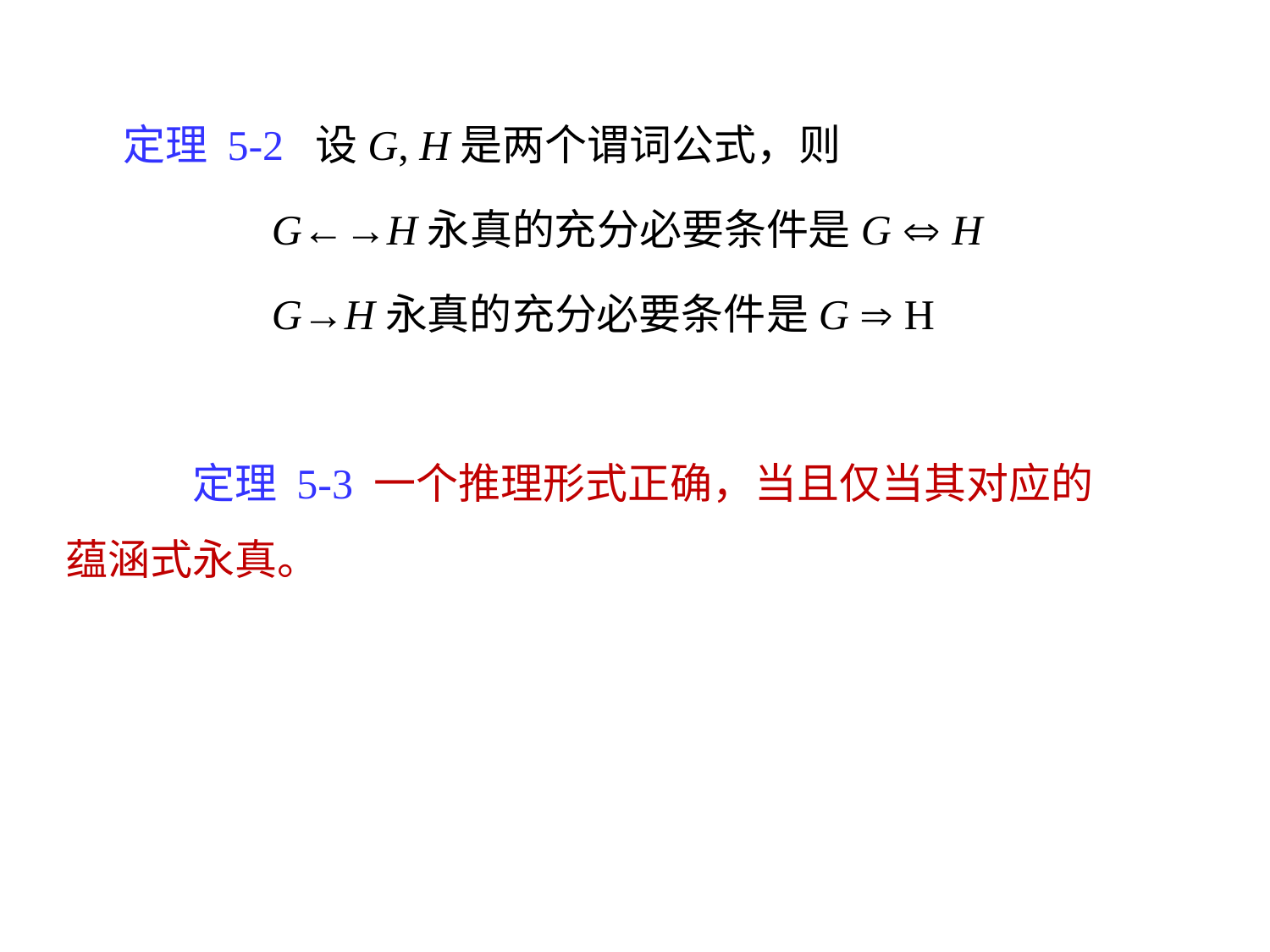

定理 5-2  设G, H是两个谓词公式，则
                        G←→H永真的充分必要条件是G ⇔ H
                        G→H永真的充分必要条件是G ⇒ H

		定理 5-3 一个推理形式正确，当且仅当其对应的蕴涵式永真。